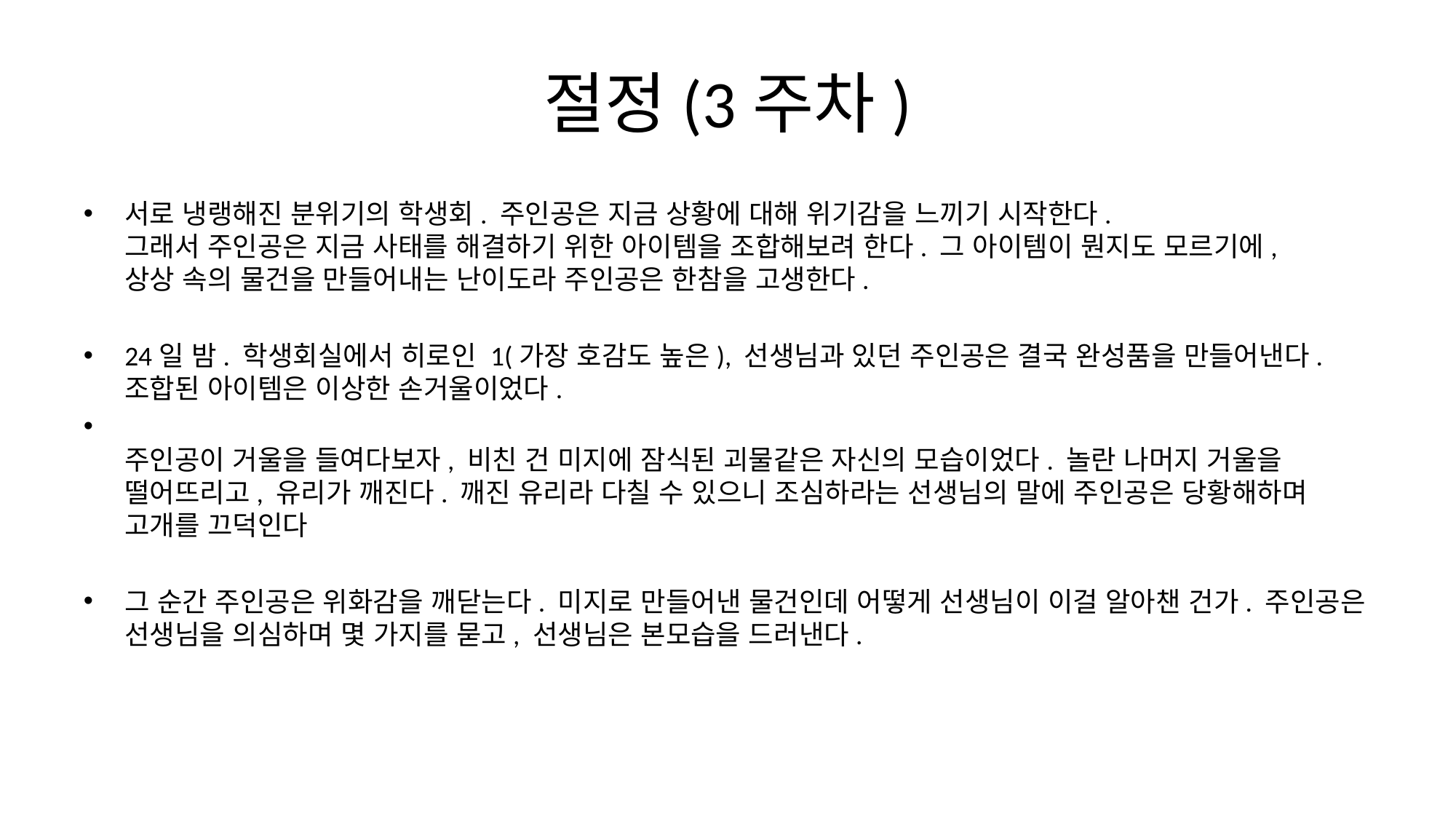

# 절정(3주차)
서로 냉랭해진 분위기의 학생회. 주인공은 지금 상황에 대해 위기감을 느끼기 시작한다.
그래서 주인공은 지금 사태를 해결하기 위한 아이템을 조합해보려 한다. 그 아이템이 뭔지도 모르기에,
상상 속의 물건을 만들어내는 난이도라 주인공은 한참을 고생한다.

24일 밤. 학생회실에서 히로인 1(가장 호감도 높은), 선생님과 있던 주인공은 결국 완성품을 만들어낸다.  조합된 아이템은 이상한 손거울이었다.
주인공이 거울을 들여다보자, 비친 건 미지에 잠식된 괴물같은 자신의 모습이었다. 놀란 나머지 거울을
떨어뜨리고, 유리가 깨진다. 깨진 유리라 다칠 수 있으니 조심하라는 선생님의 말에 주인공은 당황해하며 고개를 끄덕인다

그 순간 주인공은 위화감을 깨닫는다. 미지로 만들어낸 물건인데 어떻게 선생님이 이걸 알아챈 건가. 주인공은 선생님을 의심하며 몇 가지를 묻고, 선생님은 본모습을 드러낸다.